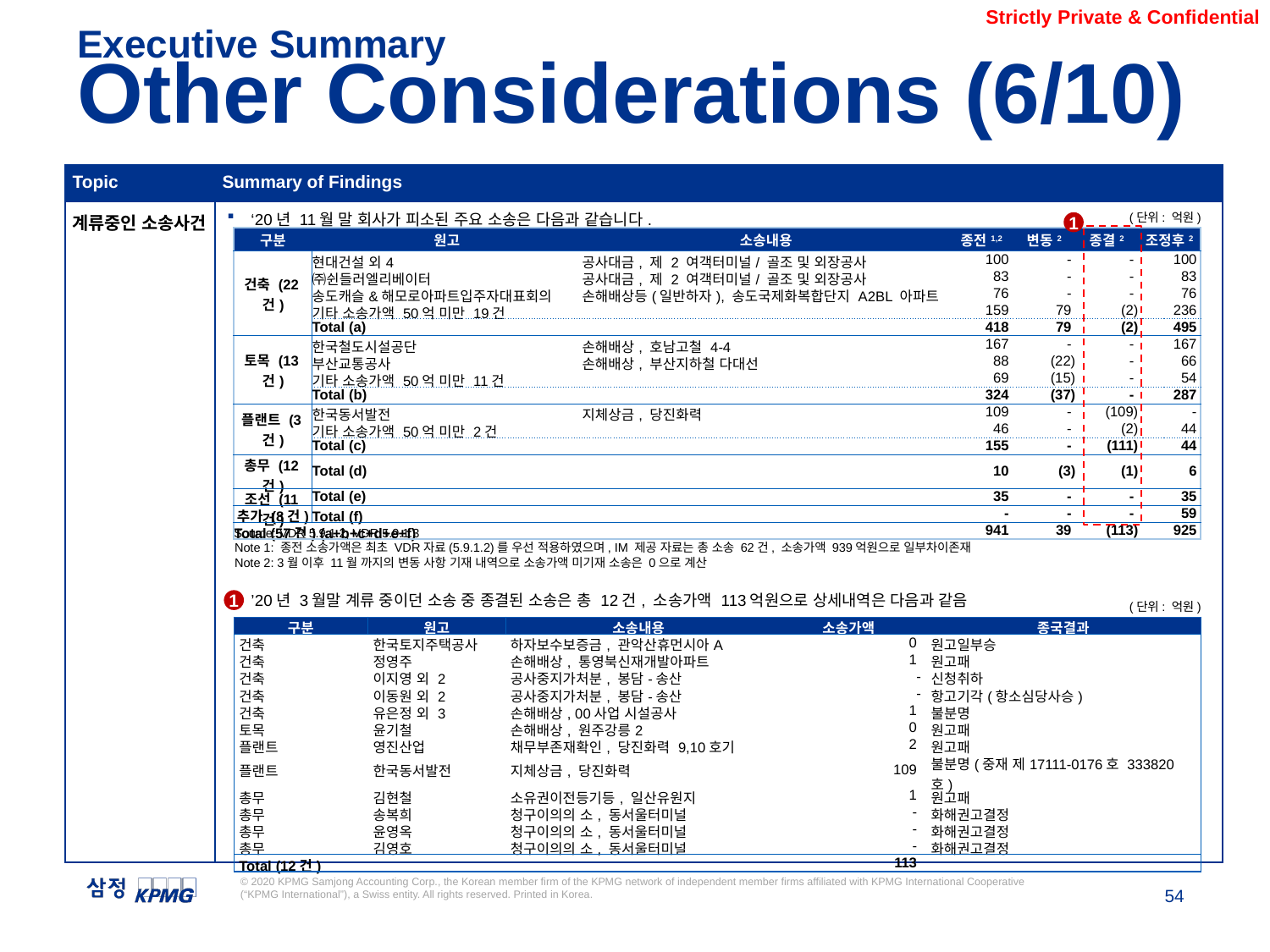

Executive Summary
Other Considerations (6/10)
| Topic | Summary of Findings |
| --- | --- |
| 계류중인 소송사건 | ‘20년 11월 말 회사가 피소된 주요 소송은 다음과 같습니다. ’20년 3월말 계류 중이던 소송 중 종결된 소송은 총 12건, 소송가액 113억원으로 상세내역은 다음과 같음 |
(단위: 억원)
1

| 구분 | 원고 | 소송내용 | 종전1,2 | 변동2 | 종결2 | 조정후2 |
| --- | --- | --- | --- | --- | --- | --- |
| 건축 (22건) | 현대건설 외4 | 공사대금, 제 2 여객터미널/ 골조 및 외장공사 | 100 | - | - | 100 |
|  | ㈜쉰들러엘리베이터 | 공사대금, 제 2 여객터미널/ 골조 및 외장공사 | 83 | - | - | 83 |
|  | 송도캐슬&해모로아파트입주자대표회의 | 손해배상등(일반하자), 송도국제화복합단지 A2BL 아파트 | 76 | - | - | 76 |
|  | 기타 소송가액 50억 미만 19건 |  | 159 | 79 | (2) | 236 |
|  | Total (a) |  | 418 | 79 | (2) | 495 |
| 토목 (13건) | 한국철도시설공단 | 손해배상, 호남고철 4-4 | 167 | - | - | 167 |
|  | 부산교통공사 | 손해배상, 부산지하철 다대선 | 88 | (22) | - | 66 |
|  | 기타 소송가액 50억 미만 11건 |  | 69 | (15) | - | 54 |
|  | Total (b) |  | 324 | (37) | - | 287 |
| 플랜트 (3건) | 한국동서발전 | 지체상금, 당진화력 | 109 | - | (109) | - |
|  | 기타 소송가액 50억 미만 2건 |  | 46 | - | (2) | 44 |
|  | Total (c) |  | 155 | - | (111) | 44 |
| 총무 (12건) | Total (d) |  | 10 | (3) | (1) | 6 |
| 조선 (11건) | Total (e) |  | 35 | - | - | 35 |
| 추가 (8건) | Total (f) |  | - | - | - | 59 |
| Total (57건) (a+b+c+d+e+f) |  |  | 941 | 39 | (113) | 925 |
Source: VDR 5.9.1.2, VDR 5.9.1.3
Note 1: 종전 소송가액은 최초 VDR자료(5.9.1.2)를 우선 적용하였으며, IM 제공 자료는 총 소송 62건, 소송가액 939억원으로 일부차이존재
Note 2: 3월 이후 11월 까지의 변동 사항 기재 내역으로 소송가액 미기재 소송은 0으로 계산
1
(단위: 억원)
| 구분 | 원고 | 소송내용 | 소송가액 | 종국결과 |
| --- | --- | --- | --- | --- |
| 건축 | 한국토지주택공사 | 하자보수보증금, 관악산휴먼시아A | 0 | 원고일부승 |
| 건축 | 정영주 | 손해배상, 통영북신재개발아파트 | 1 | 원고패 |
| 건축 | 이지영 외 2 | 공사중지가처분, 봉담-송산 | - | 신청취하 |
| 건축 | 이동원 외 2 | 공사중지가처분, 봉담-송산 | - | 항고기각(항소심당사승) |
| 건축 | 유은정 외 3 | 손해배상, 00사업 시설공사 | 1 | 불분명 |
| 토목 | 윤기철 | 손해배상, 원주강릉2 | 0 | 원고패 |
| 플랜트 | 영진산업 | 채무부존재확인, 당진화력 9,10호기 | 2 | 원고패 |
| 플랜트 | 한국동서발전 | 지체상금, 당진화력 | 109 | 불분명(중재 제17111-0176호 333820호) |
| 총무 | 김현철 | 소유권이전등기등, 일산유원지 | 1 | 원고패 |
| 총무 | 송복희 | 청구이의의 소, 동서울터미널 | - | 화해권고결정 |
| 총무 | 윤영옥 | 청구이의의 소, 동서울터미널 | - | 화해권고결정 |
| 총무 | 김영호 | 청구이의의 소, 동서울터미널 | - | 화해권고결정 |
| Total (12건) |  |  | 113 |  |